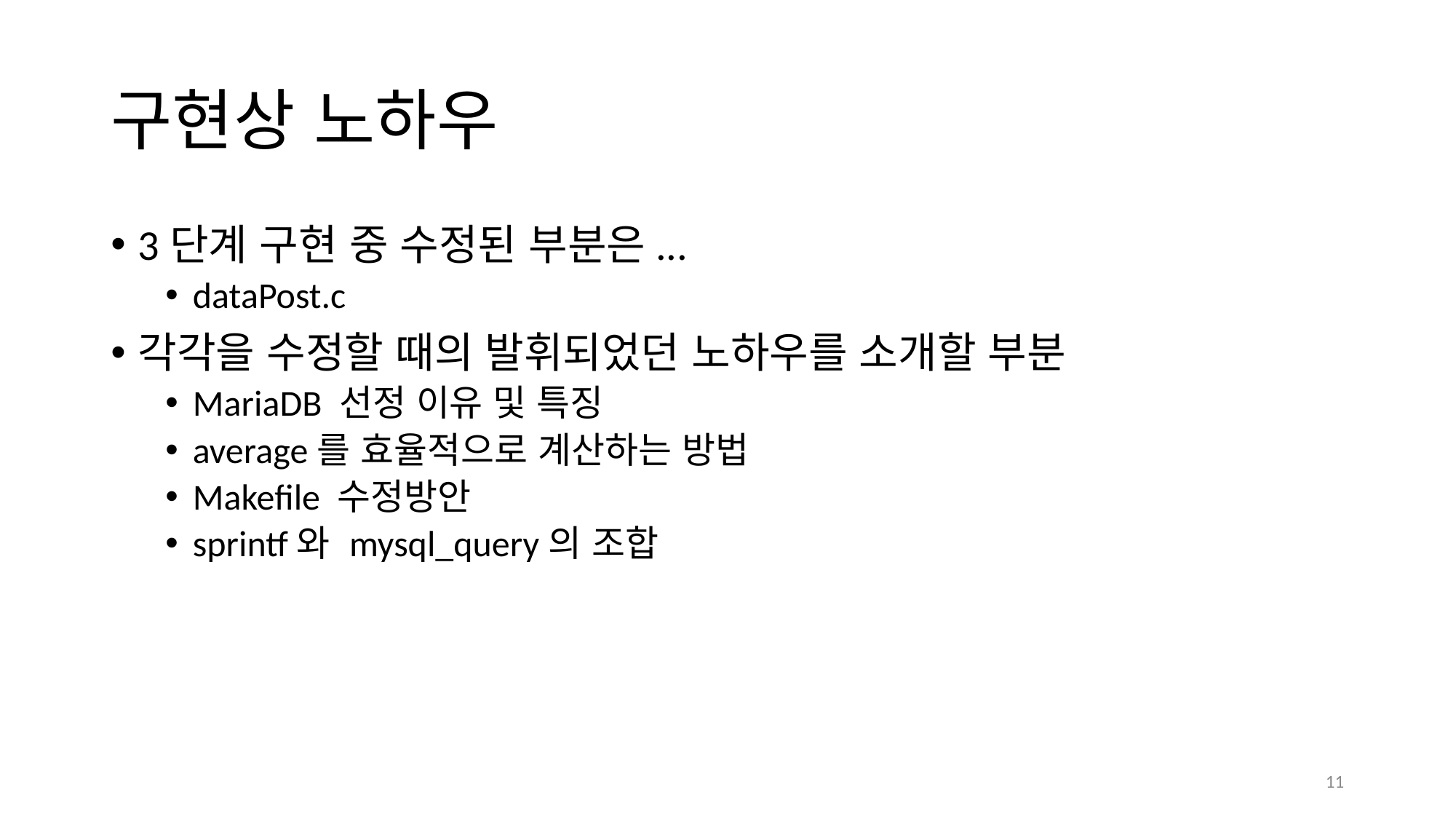

# 구현상 노하우
3단계 구현 중 수정된 부분은...
dataPost.c
각각을 수정할 때의 발휘되었던 노하우를 소개할 부분
MariaDB 선정 이유 및 특징
average를 효율적으로 계산하는 방법
Makefile 수정방안
sprintf와 mysql_query의 조합

11